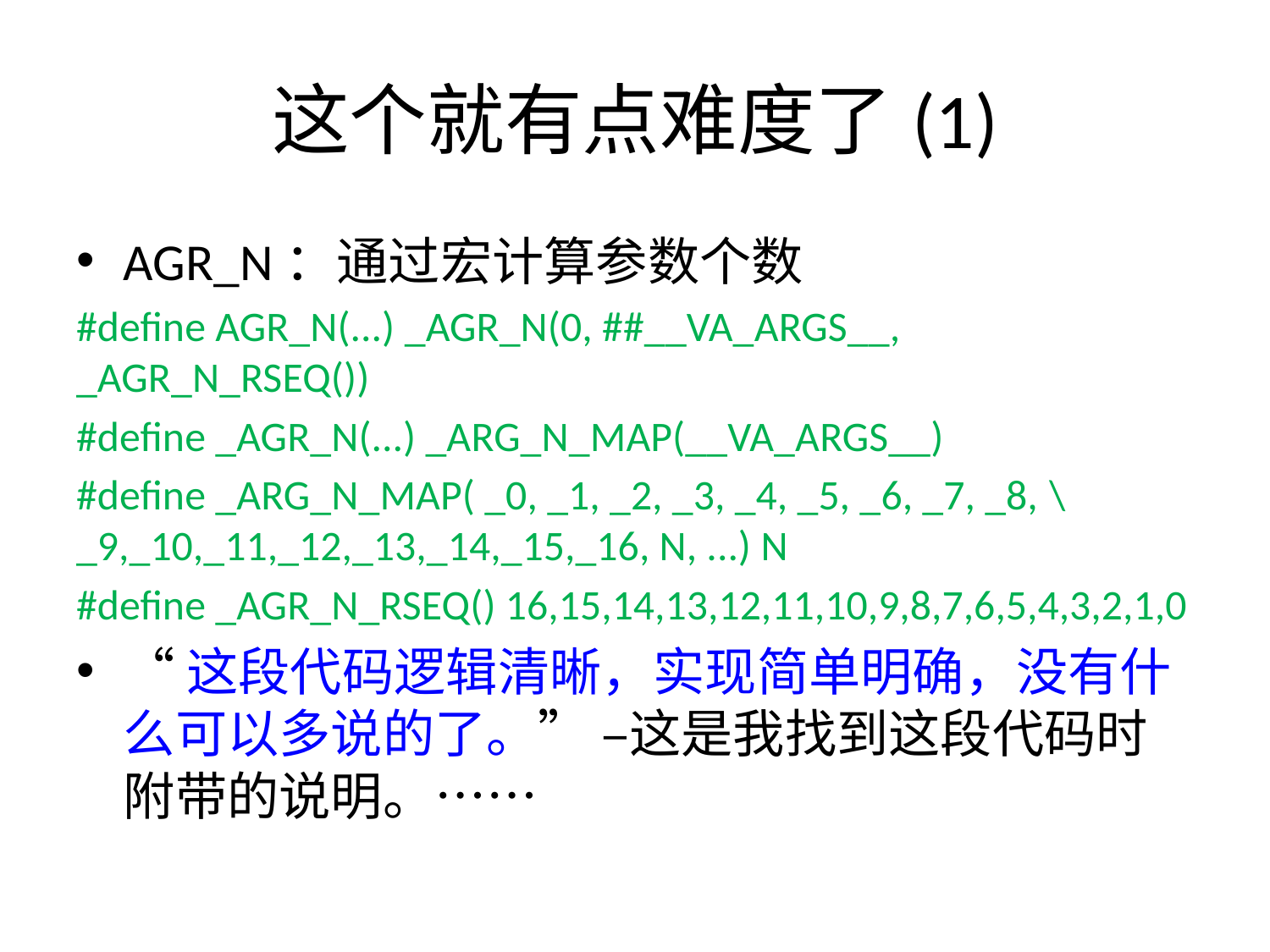

# 这个就有点难度了(1)
AGR_N：通过宏计算参数个数
#define AGR_N(...) _AGR_N(0, ##__VA_ARGS__, _AGR_N_RSEQ())
#define _AGR_N(...) _ARG_N_MAP(__VA_ARGS__)
#define _ARG_N_MAP( _0, _1, _2, _3, _4, _5, _6, _7, _8, \ _9,_10,_11,_12,_13,_14,_15,_16, N, ...) N
#define _AGR_N_RSEQ() 16,15,14,13,12,11,10,9,8,7,6,5,4,3,2,1,0
“这段代码逻辑清晰，实现简单明确，没有什么可以多说的了。” –这是我找到这段代码时附带的说明。……